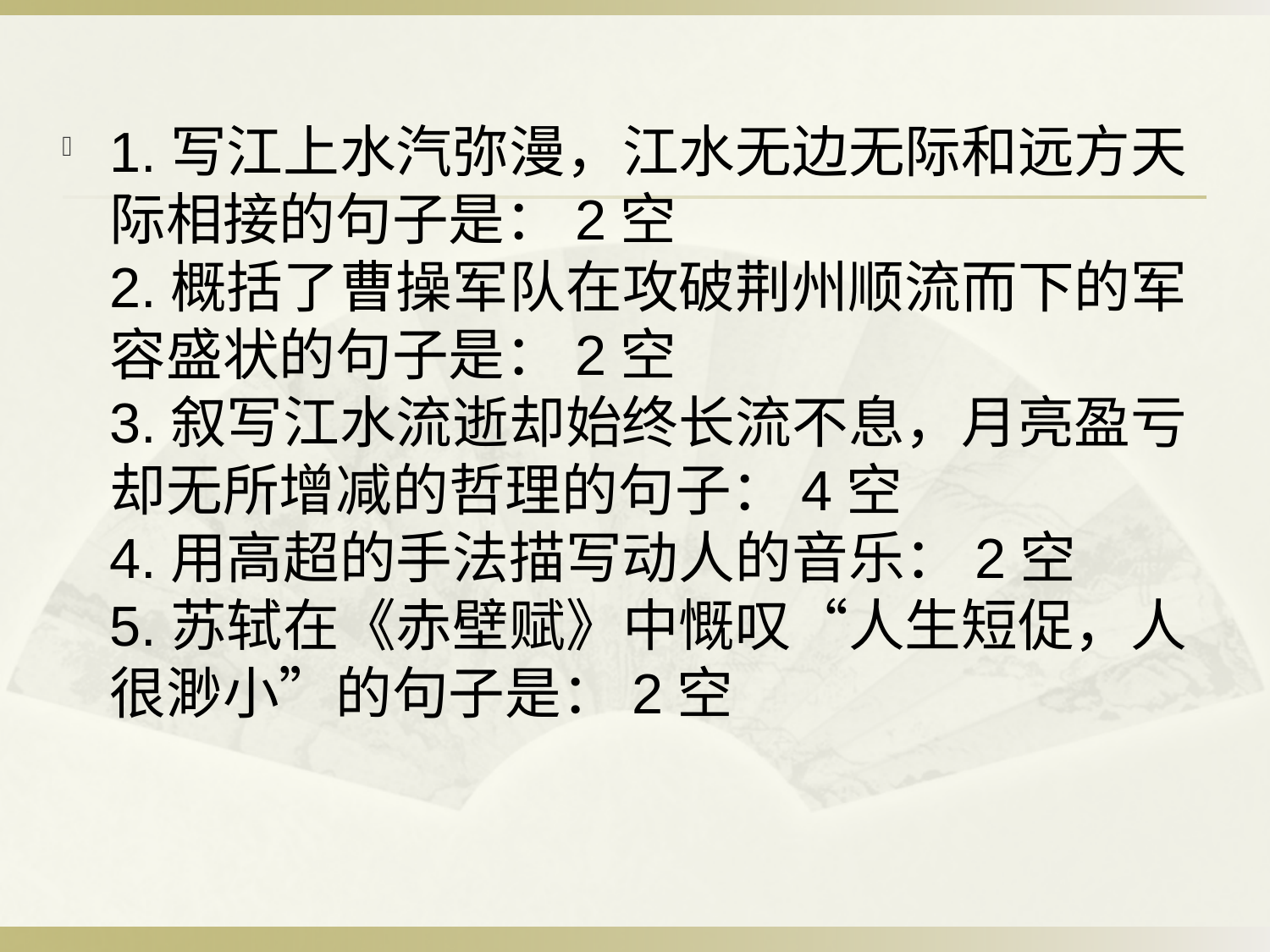

#
1.写江上水汽弥漫，江水无边无际和远方天际相接的句子是：2空
2.概括了曹操军队在攻破荆州顺流而下的军容盛状的句子是：2空
3.叙写江水流逝却始终长流不息，月亮盈亏却无所增减的哲理的句子：4空
4.用高超的手法描写动人的音乐：2空
5.苏轼在《赤壁赋》中慨叹“人生短促，人很渺小”的句子是：2空